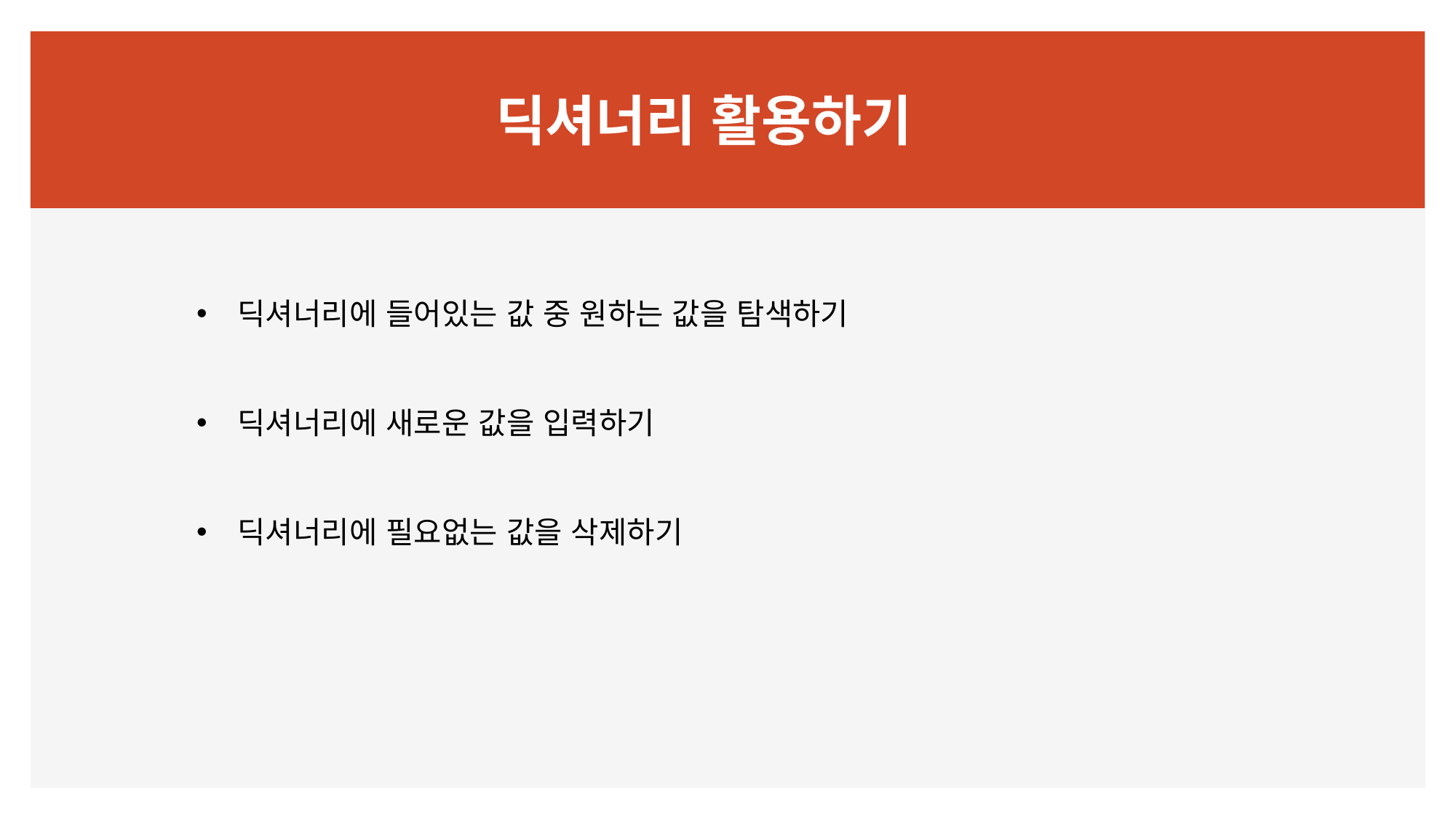

# 딕셔너리 활용하기
딕셔너리에 들어있는 값 중 원하는 값을 탐색하기

딕셔너리에 새로운 값을 입력하기

딕셔너리에 필요없는 값을 삭제하기